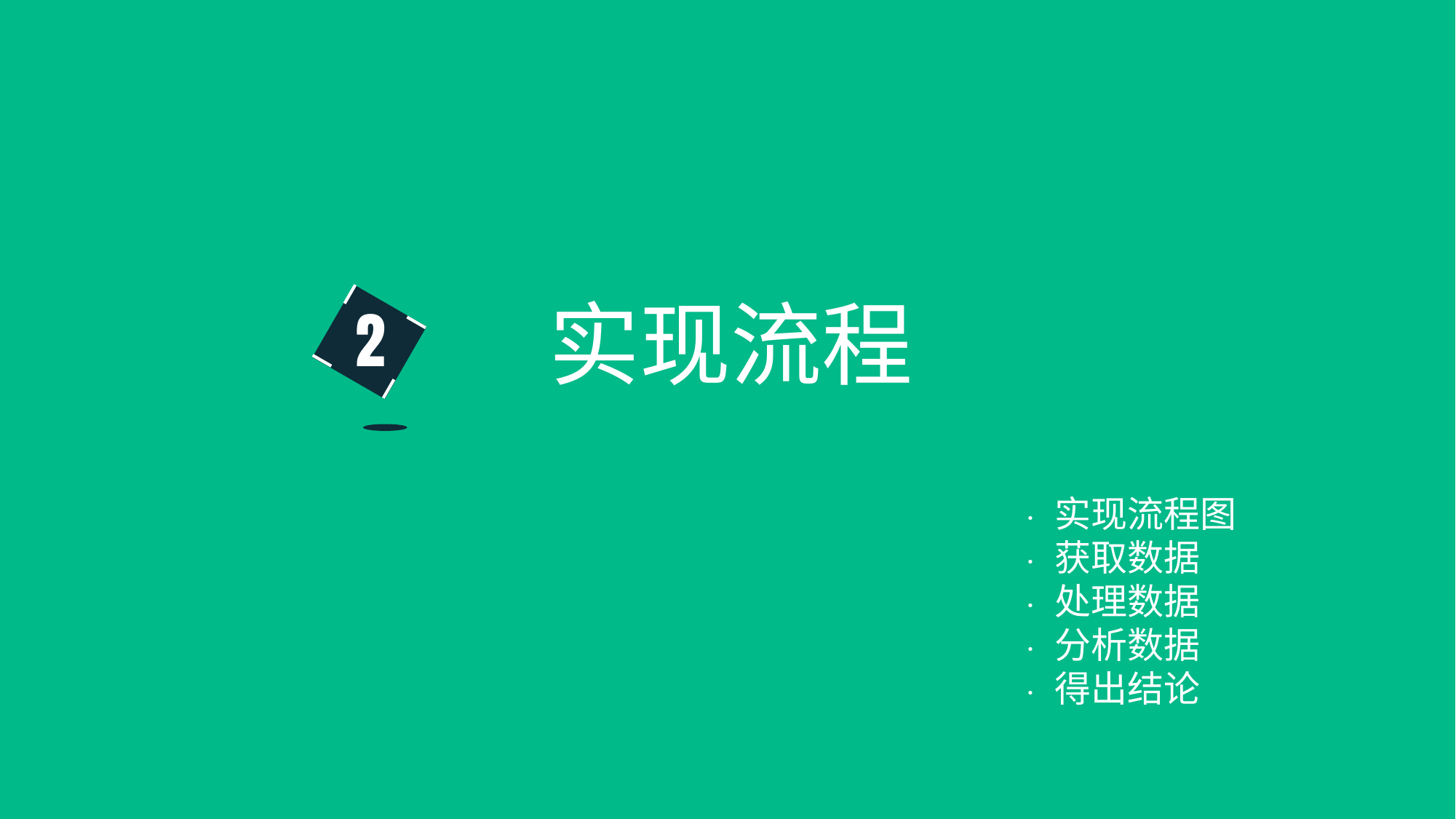

实现流程

2

· 实现流程图
· 获取数据
· 处理数据
· 分析数据
· 得出结论